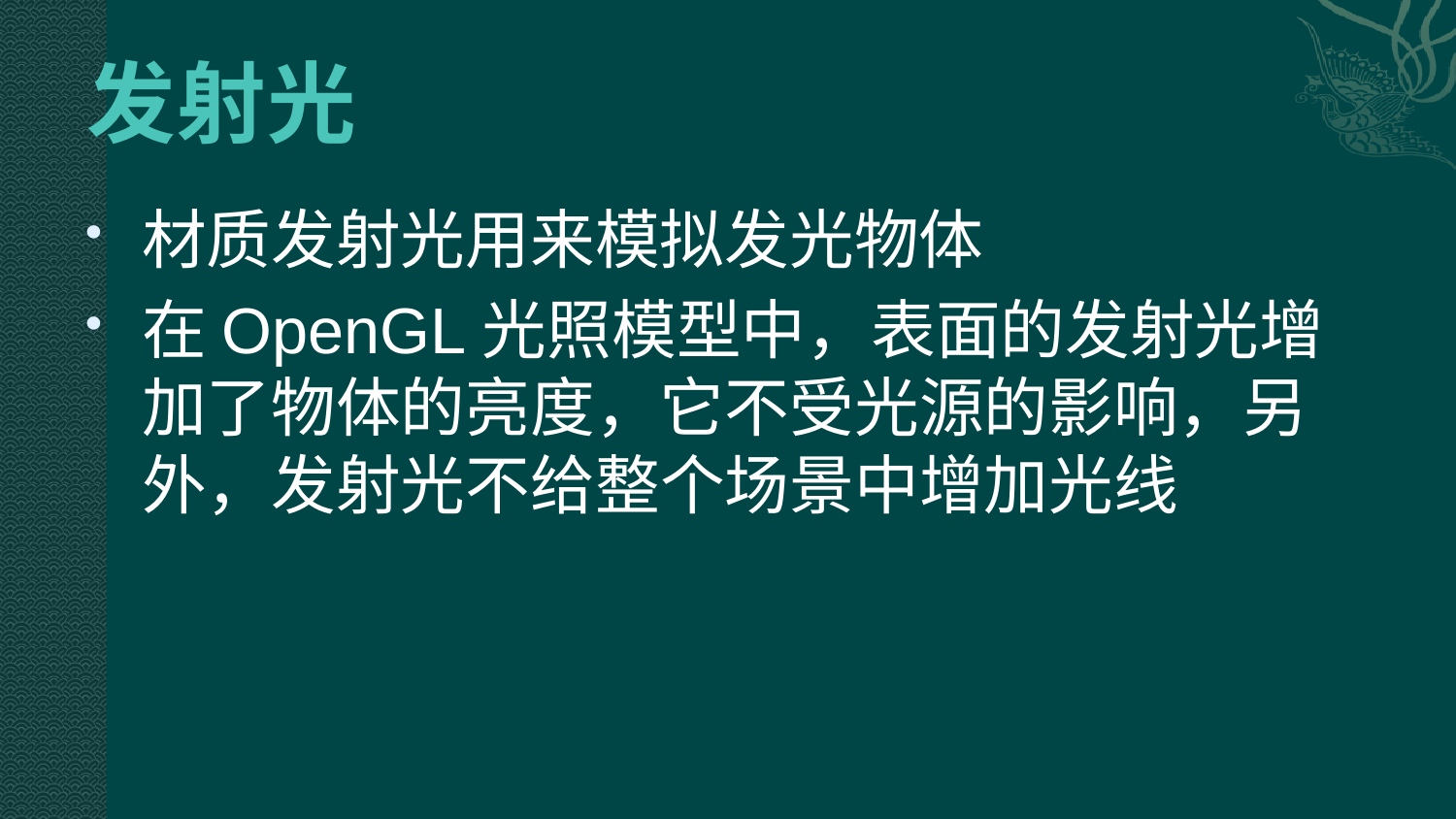

# 发射光
材质发射光用来模拟发光物体
在OpenGL光照模型中，表面的发射光增加了物体的亮度，它不受光源的影响，另外，发射光不给整个场景中增加光线